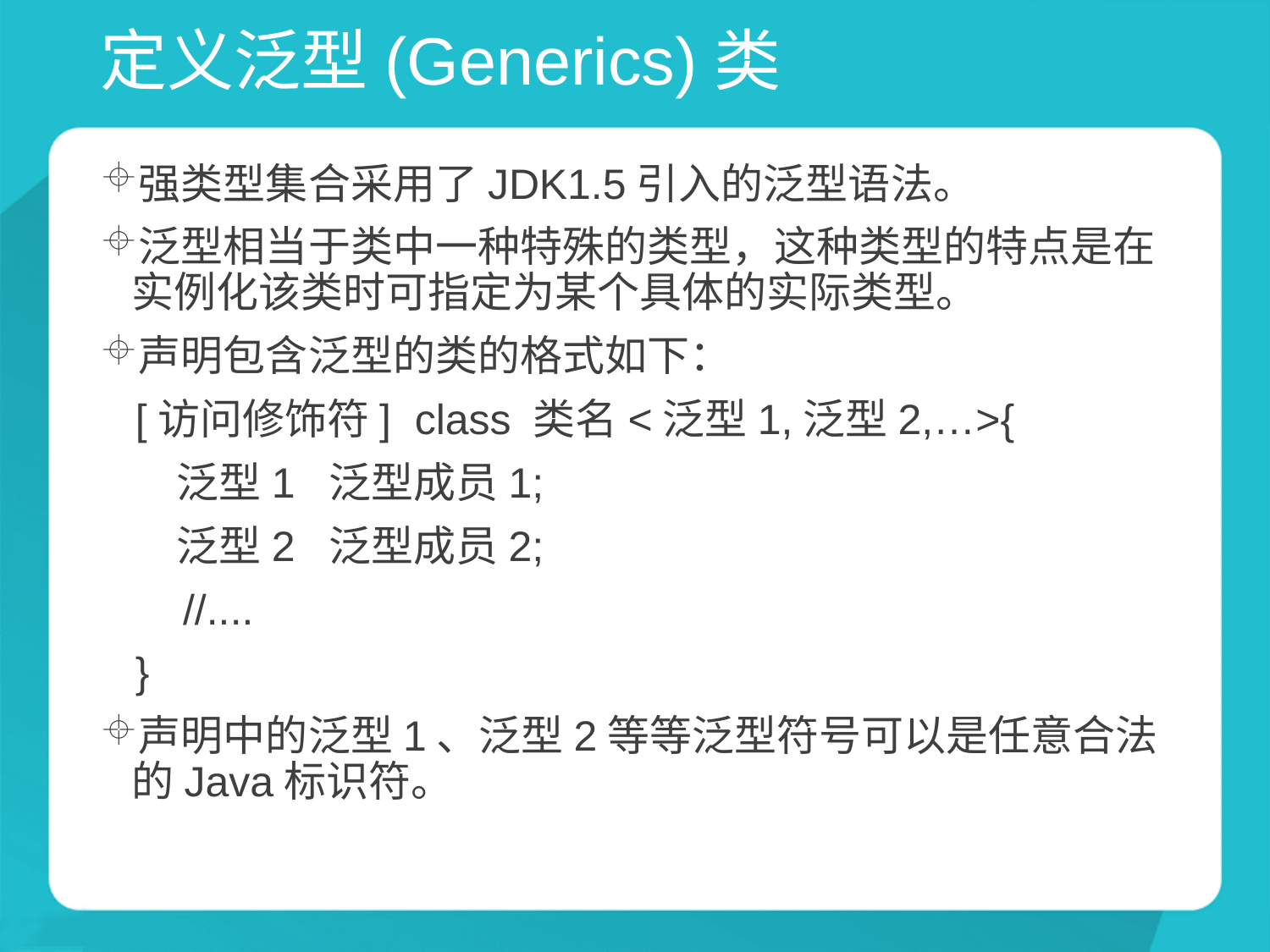

# 定义泛型(Generics)类

强类型集合采用了JDK1.5引入的泛型语法。
泛型相当于类中一种特殊的类型，这种类型的特点是在实例化该类时可指定为某个具体的实际类型。
声明包含泛型的类的格式如下：
   [访问修饰符]  class 类名<泛型1,泛型2,…>{
       泛型1  泛型成员1;
       泛型2  泛型成员2;
       //....
   }
声明中的泛型1、泛型2等等泛型符号可以是任意合法的Java标识符。